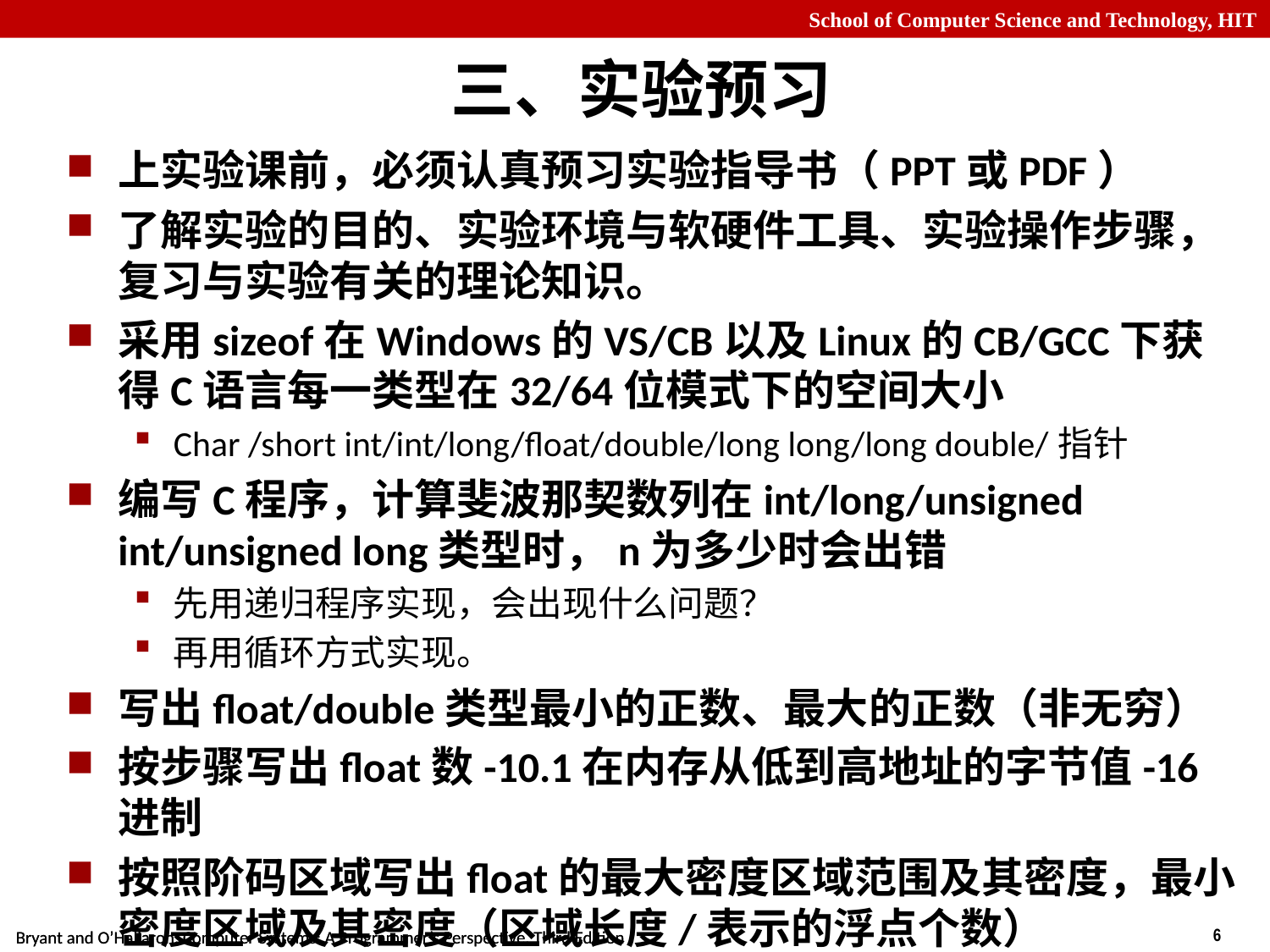

# 三、实验预习
上实验课前，必须认真预习实验指导书（PPT或PDF）
了解实验的目的、实验环境与软硬件工具、实验操作步骤，复习与实验有关的理论知识。
采用sizeof在Windows的VS/CB以及Linux的CB/GCC下获得C语言每一类型在32/64位模式下的空间大小
Char /short int/int/long/float/double/long long/long double/指针
编写C程序，计算斐波那契数列在int/long/unsigned int/unsigned long类型时，n为多少时会出错
先用递归程序实现，会出现什么问题？
再用循环方式实现。
写出float/double类型最小的正数、最大的正数（非无穷）
按步骤写出float数-10.1在内存从低到高地址的字节值-16进制
按照阶码区域写出float的最大密度区域范围及其密度，最小密度区域及其密度（区域长度/表示的浮点个数）